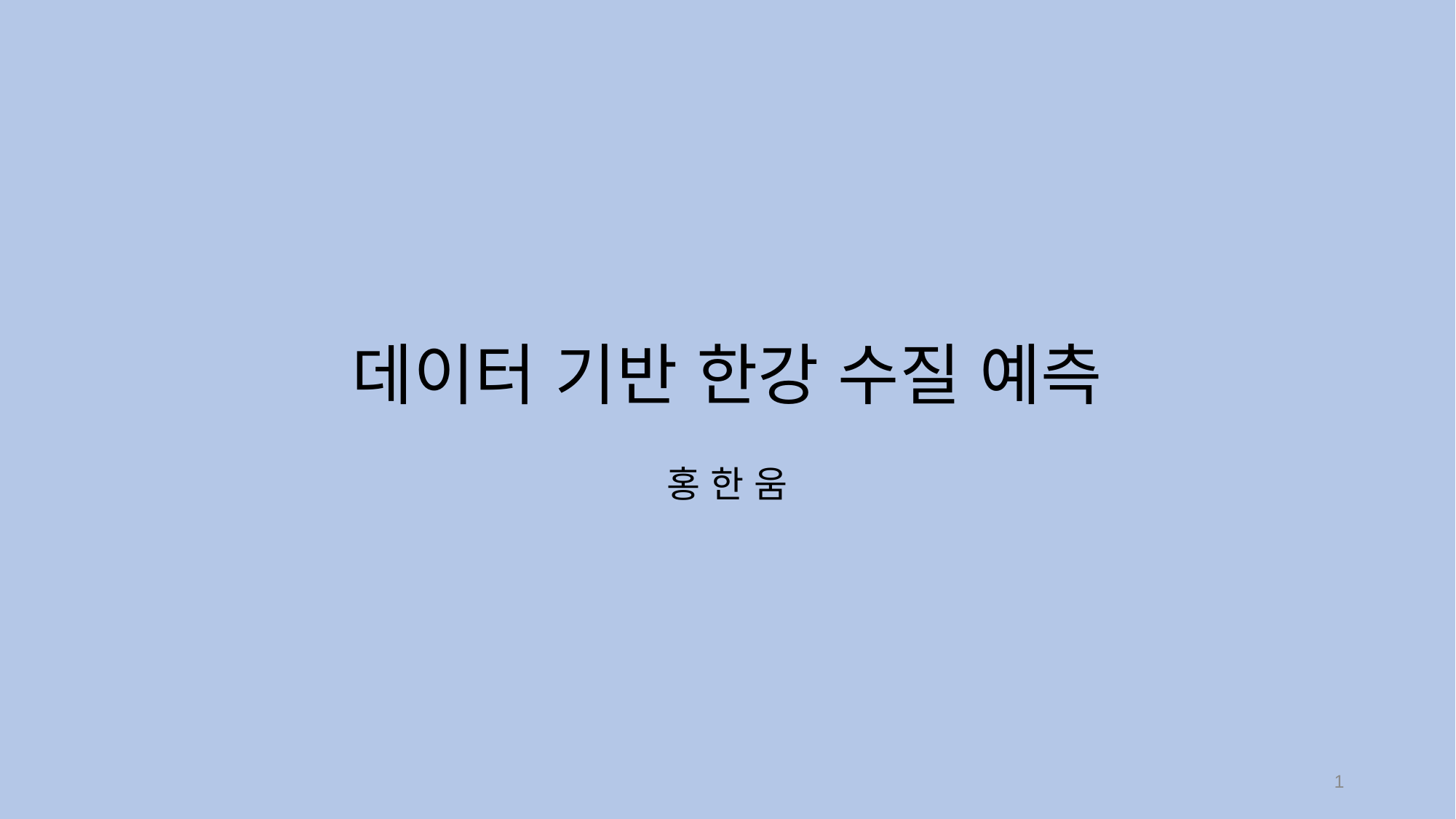

# 데이터 기반 한강 수질 예측
홍 한 움
1